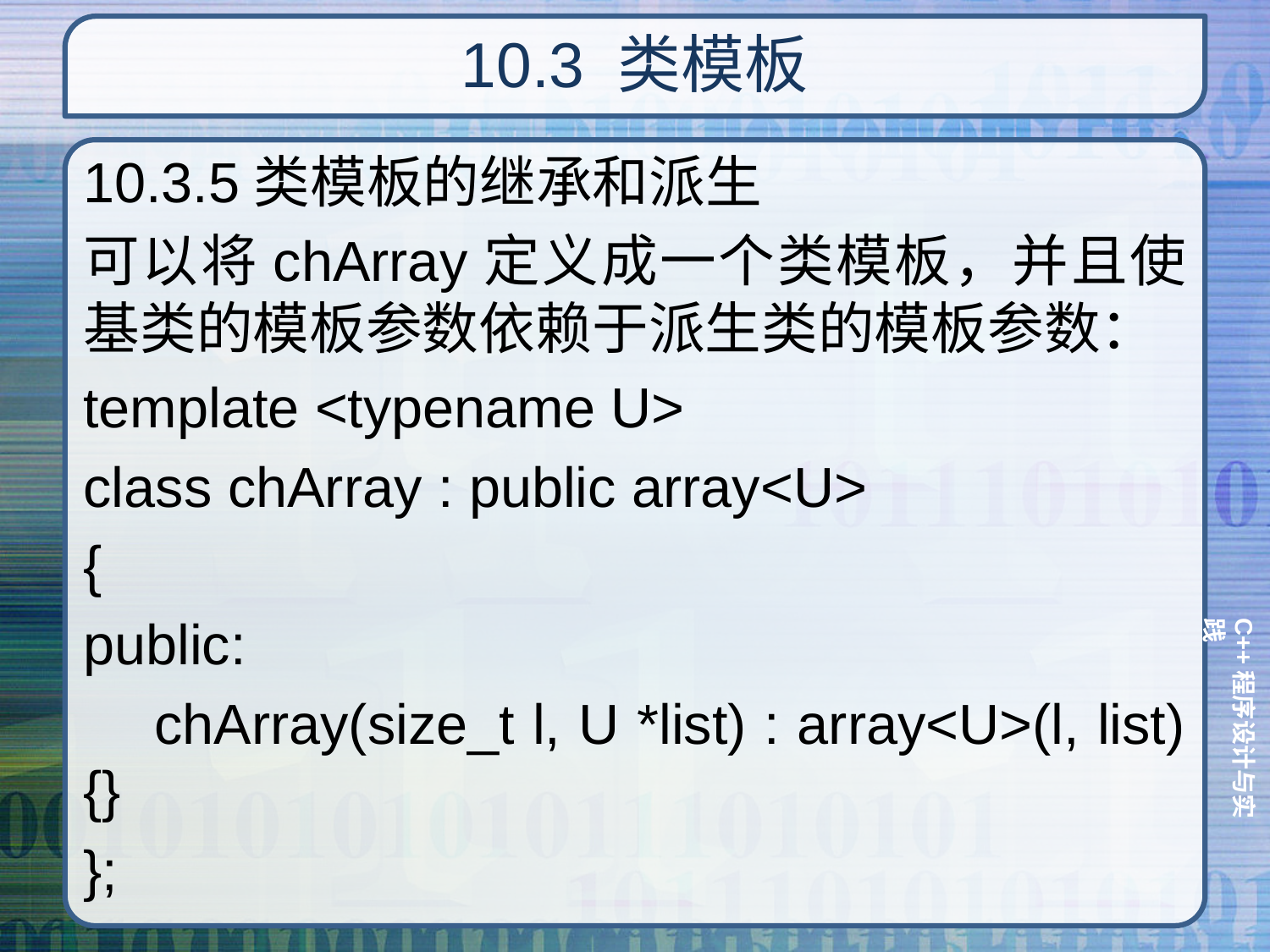

# 10.3 类模板
10.3.5类模板的继承和派生
可以将chArray定义成一个类模板，并且使基类的模板参数依赖于派生类的模板参数：
template <typename U>
class chArray : public array<U>
{
public:
    chArray(size_t l, U *list) : array<U>(l, list) {}
};